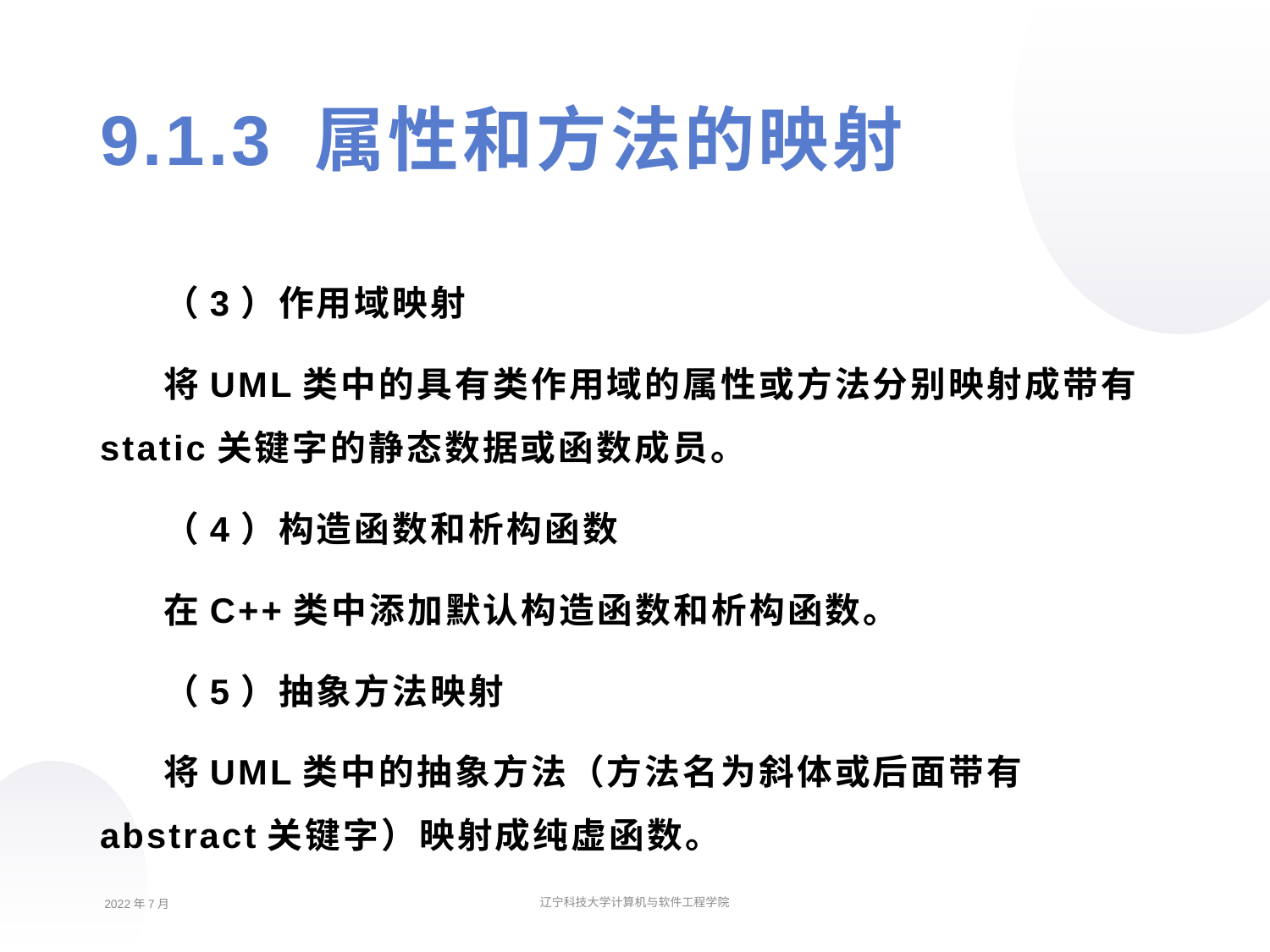

9.1.3 属性和方法的映射
（3）作用域映射
将UML类中的具有类作用域的属性或方法分别映射成带有static关键字的静态数据或函数成员。
（4）构造函数和析构函数
在C++类中添加默认构造函数和析构函数。
（5）抽象方法映射
将UML类中的抽象方法（方法名为斜体或后面带有abstract关键字）映射成纯虚函数。

2022年7月
辽宁科技大学计算机与软件工程学院
24